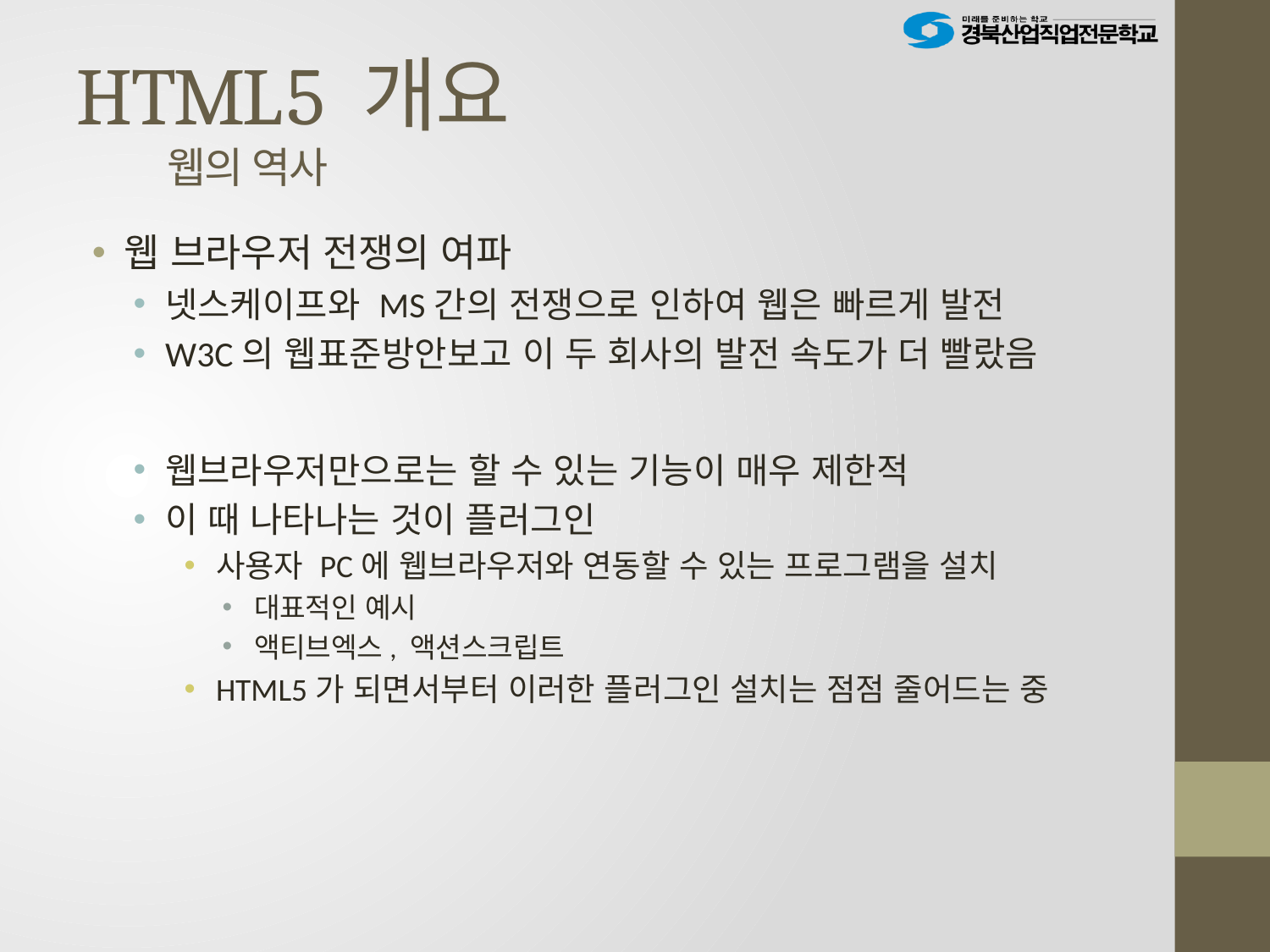

# HTML5 개요 웹의 역사
웹 브라우저 전쟁의 여파
넷스케이프와 MS간의 전쟁으로 인하여 웹은 빠르게 발전
W3C의 웹표준방안보고 이 두 회사의 발전 속도가 더 빨랐음

웹브라우저만으로는 할 수 있는 기능이 매우 제한적
이 때 나타나는 것이 플러그인
사용자 PC에 웹브라우저와 연동할 수 있는 프로그램을 설치
대표적인 예시
액티브엑스, 액션스크립트
HTML5가 되면서부터 이러한 플러그인 설치는 점점 줄어드는 중